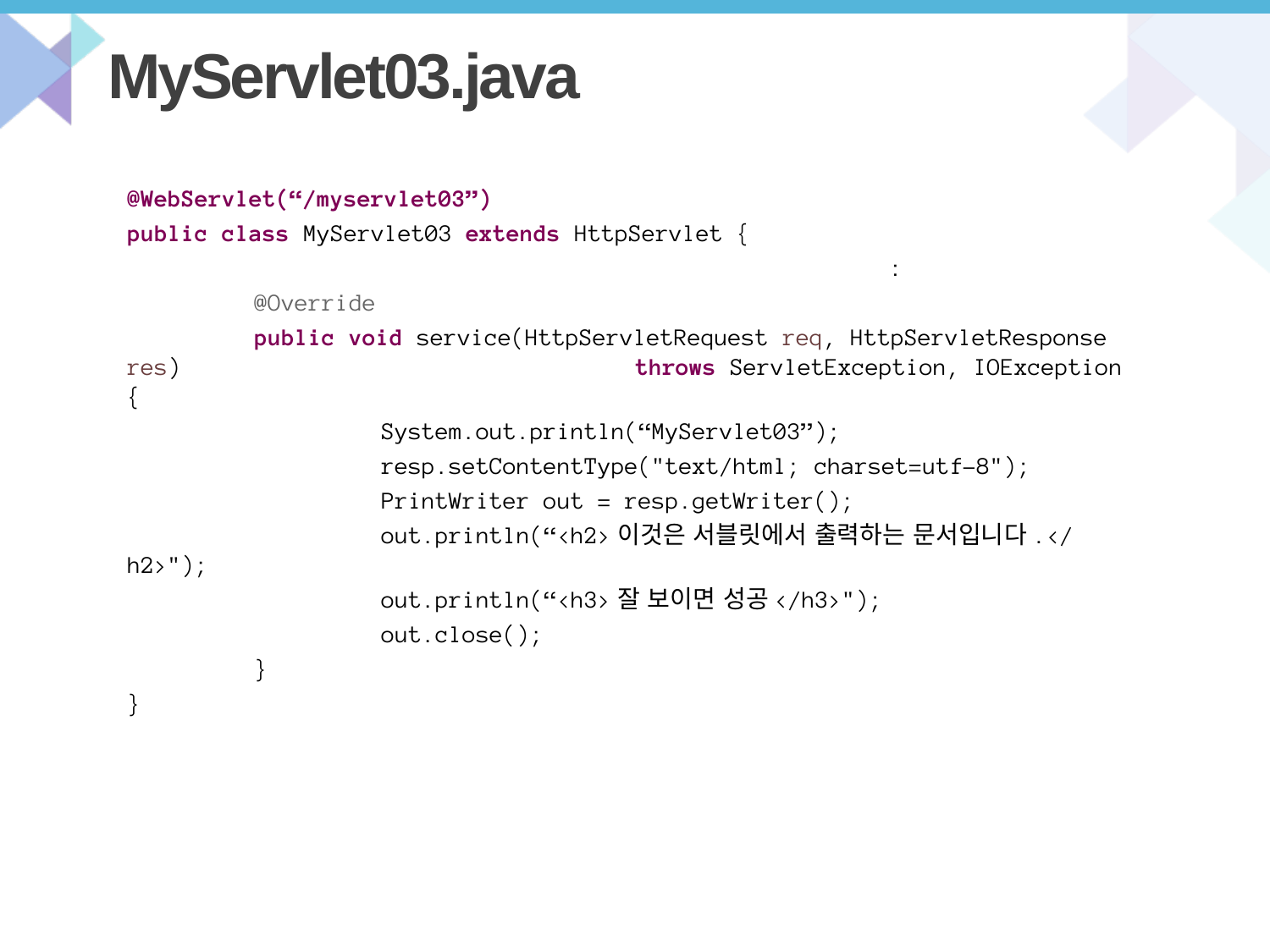

# MyServlet03.java
@WebServlet(“/myservlet03”)
public class MyServlet03 extends HttpServlet {
						:
	@Override
	public void service(HttpServletRequest req, HttpServletResponse res) 				throws ServletException, IOException {
		System.out.println(“MyServlet03”);
		resp.setContentType("text/html; charset=utf-8");
		PrintWriter out = resp.getWriter();
		out.println(“<h2>이것은 서블릿에서 출력하는 문서입니다.</h2>");
		out.println(“<h3>잘 보이면 성공</h3>");
		out.close();
	}
}